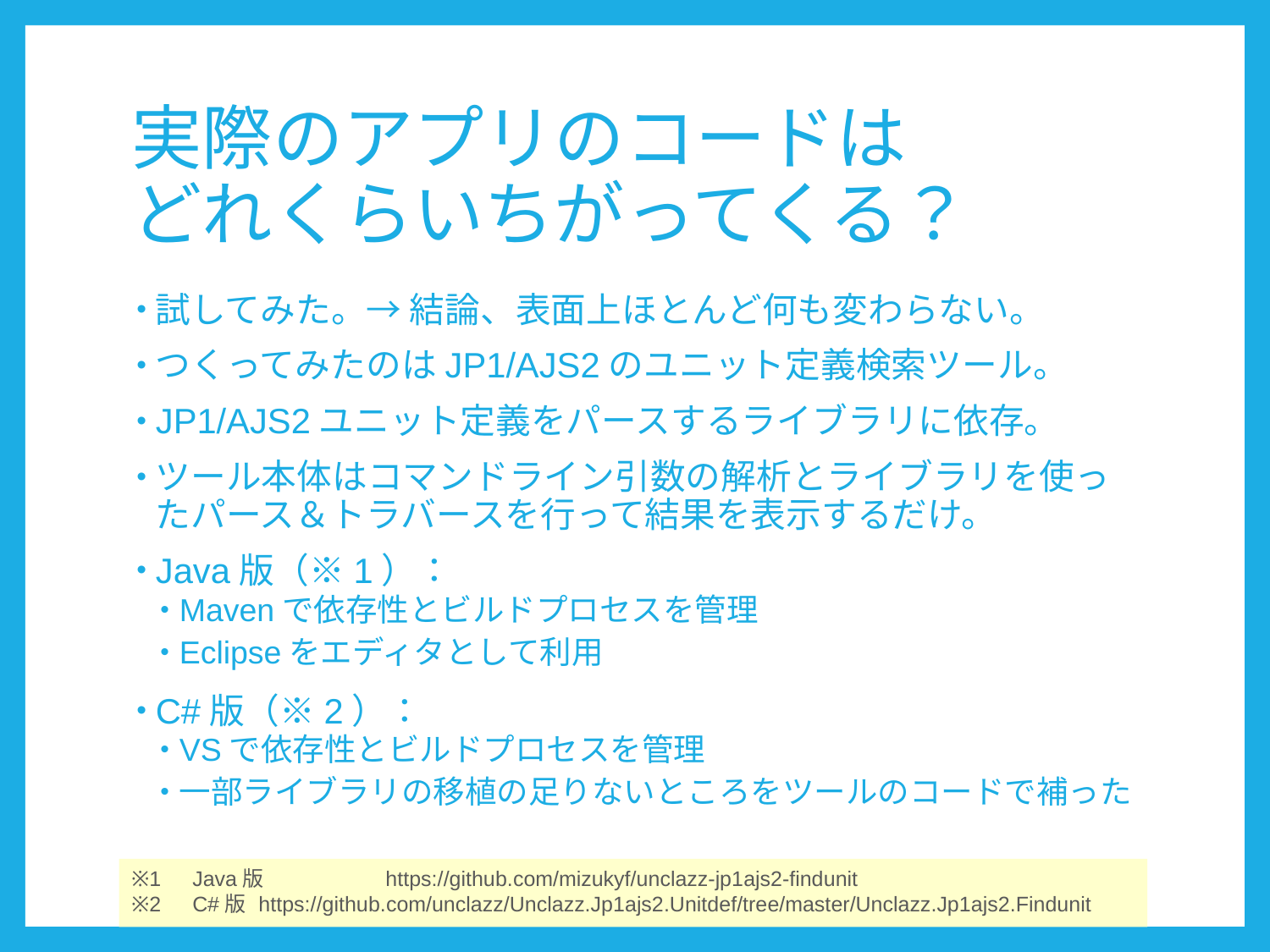

# 実際のアプリのコードは どれくらいちがってくる？
試してみた。→ 結論、表面上ほとんど何も変わらない。
つくってみたのはJP1/AJS2のユニット定義検索ツール。
JP1/AJS2ユニット定義をパースするライブラリに依存。
ツール本体はコマンドライン引数の解析とライブラリを使ったパース＆トラバースを行って結果を表示するだけ。
Java版（※1）：
Mavenで依存性とビルドプロセスを管理
Eclipseをエディタとして利用
C#版（※2）：
VSで依存性とビルドプロセスを管理
一部ライブラリの移植の足りないところをツールのコードで補った
※1　Java版	https://github.com/mizukyf/unclazz-jp1ajs2-findunit
※2　C#版	https://github.com/unclazz/Unclazz.Jp1ajs2.Unitdef/tree/master/Unclazz.Jp1ajs2.Findunit